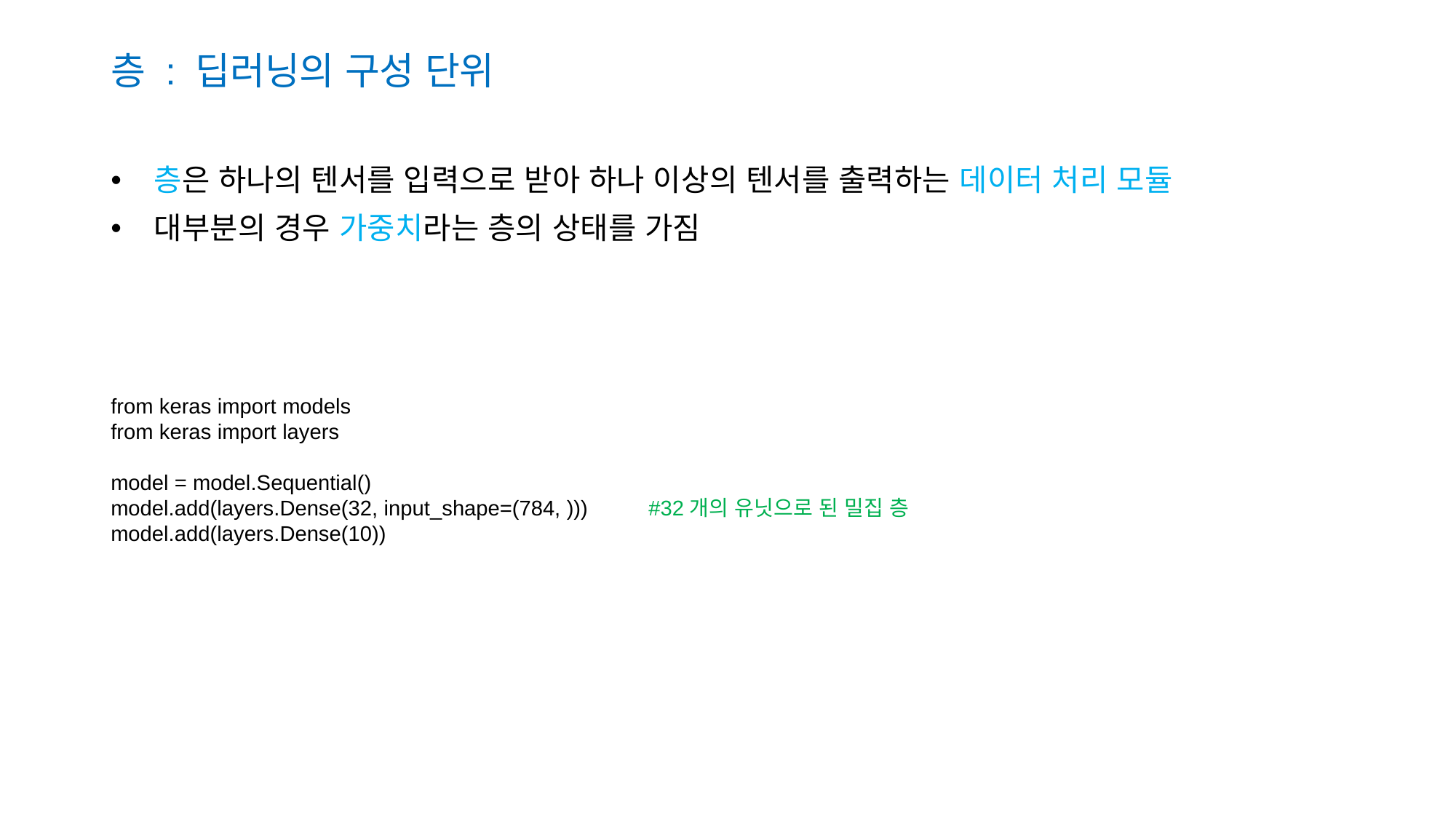

# 층 : 딥러닝의 구성 단위
 층은 하나의 텐서를 입력으로 받아 하나 이상의 텐서를 출력하는 데이터 처리 모듈
 대부분의 경우 가중치라는 층의 상태를 가짐

from keras import models
from keras import layers

model = model.Sequential()
model.add(layers.Dense(32, input_shape=(784, )))          #32개의 유닛으로 된 밀집 층
model.add(layers.Dense(10))